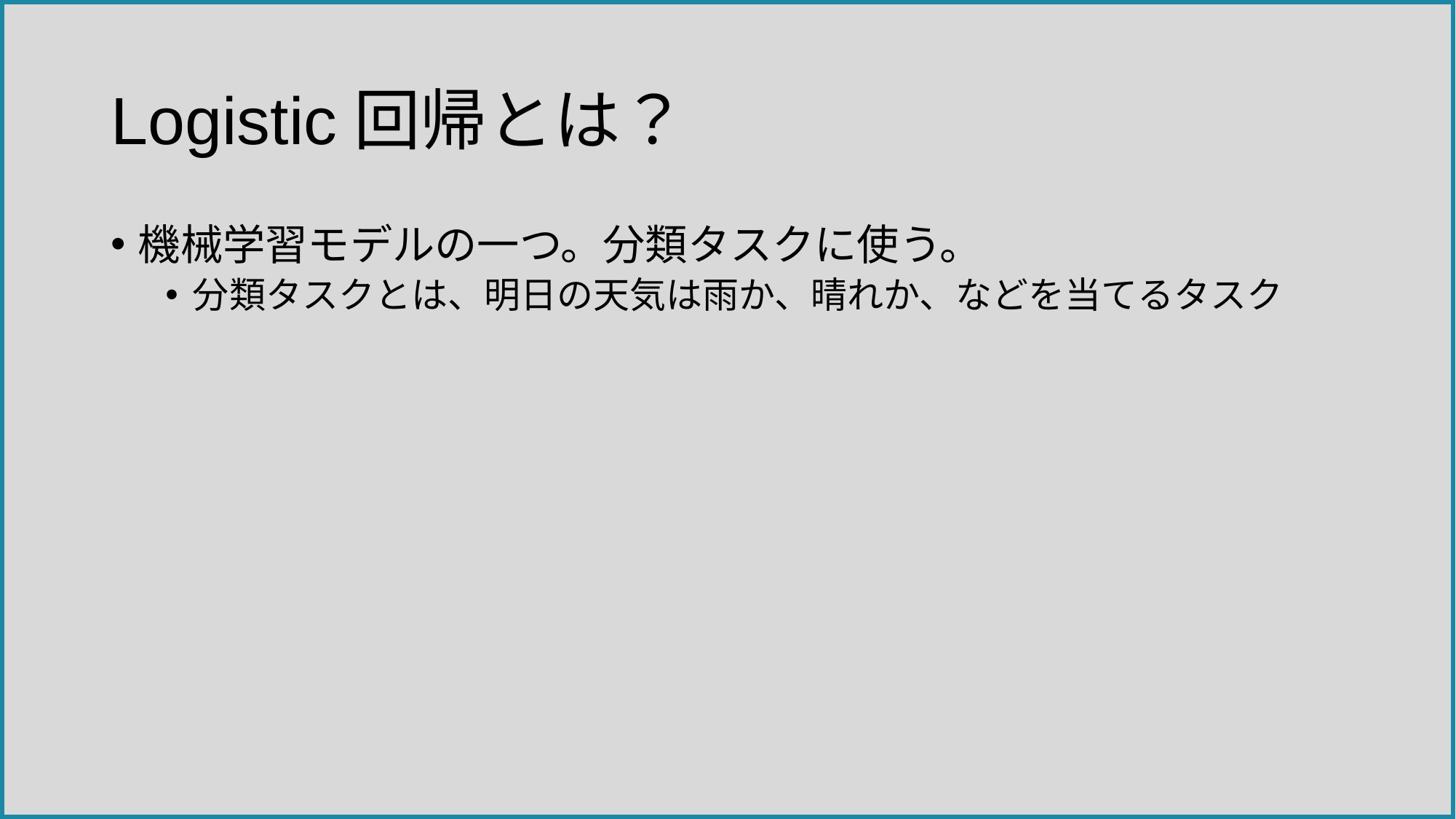

# Logistic回帰とは？
機械学習モデルの一つ。分類タスクに使う。
分類タスクとは、明日の天気は雨か、晴れか、などを当てるタスク